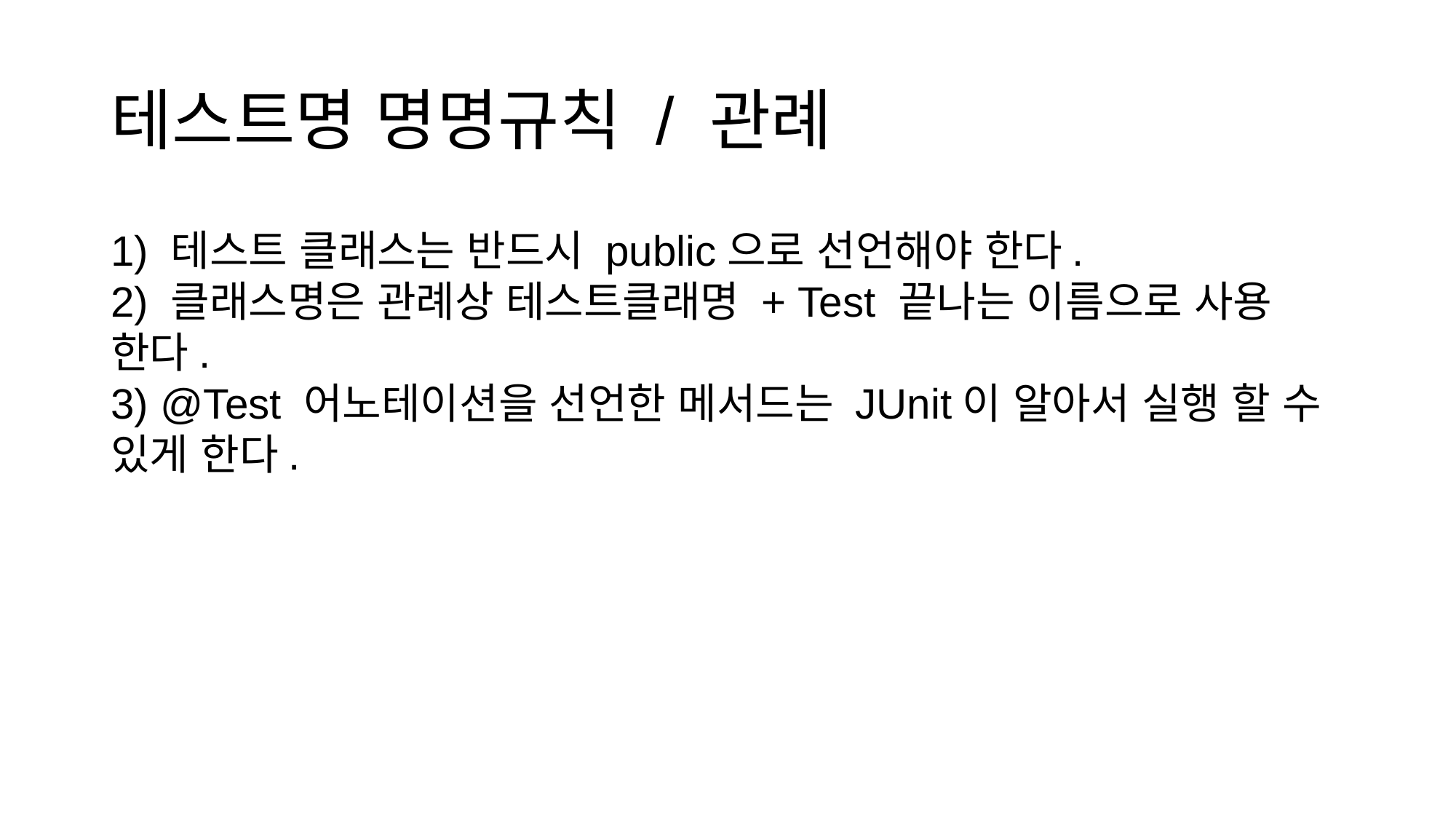

# 테스트명 명명규칙 / 관례
1) 테스트 클래스는 반드시 public으로 선언해야 한다.
2) 클래스명은 관례상 테스트클래명 + Test 끝나는 이름으로 사용 한다.
3) @Test 어노테이션을 선언한 메서드는 JUnit이 알아서 실행 할 수 있게 한다.